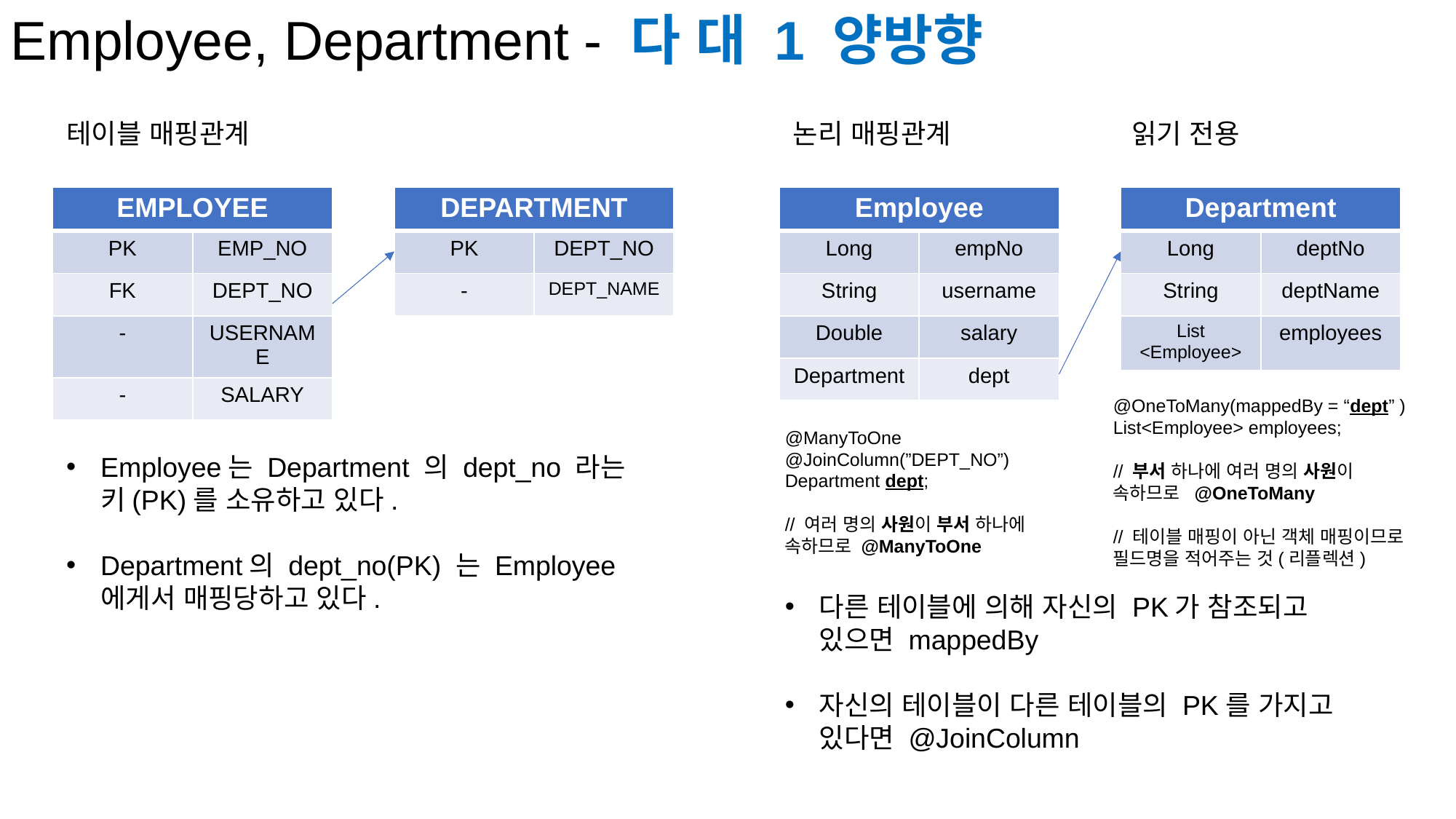

Employee, Department - 다 대 1 양방향
테이블 매핑관계
논리 매핑관계
읽기 전용
| EMPLOYEE |  |
| --- | --- |
| PK | EMP\_NO |
| FK | DEPT\_NO |
| - | USERNAME |
| - | SALARY |
| DEPARTMENT |  |
| --- | --- |
| PK | DEPT\_NO |
| - | DEPT\_NAME |
| Employee |  |
| --- | --- |
| Long | empNo |
| String | username |
| Double | salary |
| Department | dept |
| Department |  |
| --- | --- |
| Long | deptNo |
| String | deptName |
| List <Employee> | employees |
@OneToMany(mappedBy = “dept” )
List<Employee> employees;

// 부서 하나에 여러 명의 사원이 속하므로  @OneToMany

// 테이블 매핑이 아닌 객체 매핑이므로 필드명을 적어주는 것(리플렉션)
@ManyToOne
@JoinColumn(”DEPT_NO”)
Department dept;

// 여러 명의 사원이 부서 하나에 속하므로 @ManyToOne
Employee는 Department 의 dept_no 라는
키(PK)를 소유하고 있다.

Department의 dept_no(PK) 는 Employee 에게서 매핑당하고 있다.

다른 테이블에 의해 자신의 PK가 참조되고 있으면 mappedBy

자신의 테이블이 다른 테이블의 PK를 가지고 있다면 @JoinColumn